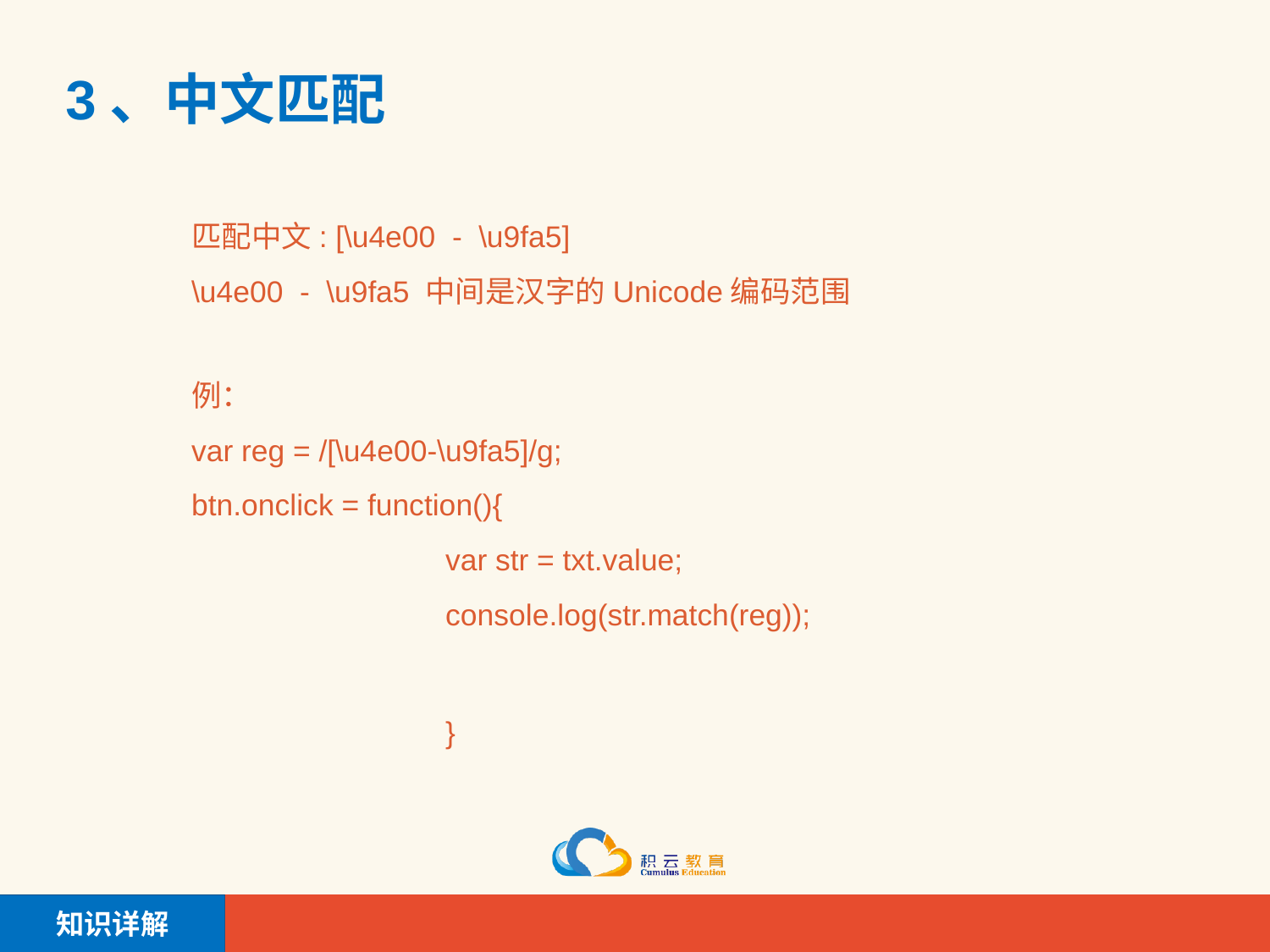

# 3、中文匹配
匹配中文: [\u4e00  -  \u9fa5]
\u4e00  -  \u9fa5 中间是汉字的Unicode编码范围

例：
var reg = /[\u4e00-\u9fa5]/g;
btn.onclick = function(){
		var str = txt.value;
		console.log(str.match(reg));

		}